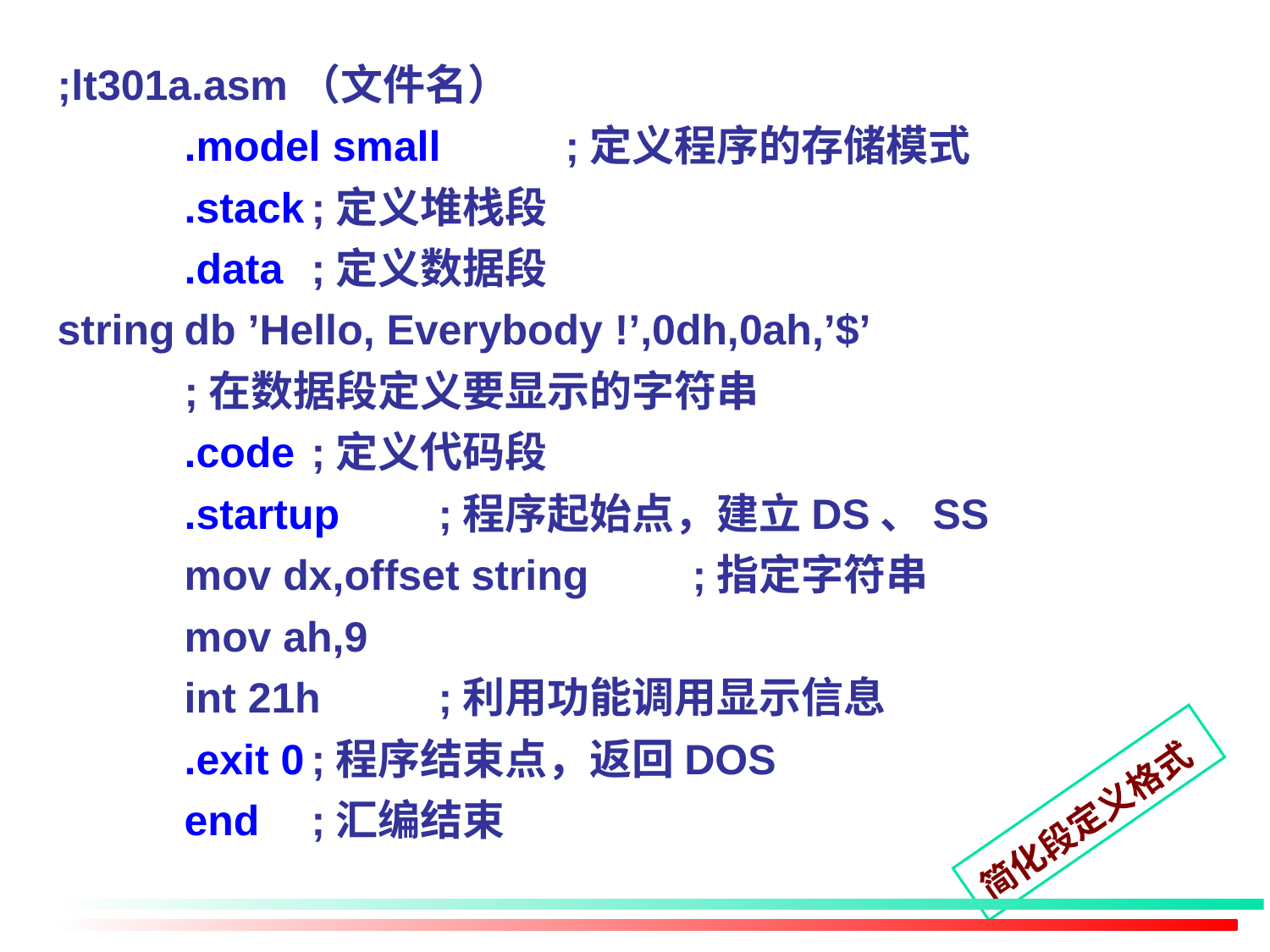

;lt301a.asm（文件名）
	.model small	;定义程序的存储模式
	.stack	;定义堆栈段
	.data	;定义数据段
string	db ’Hello, Everybody !’,0dh,0ah,’$’
	;在数据段定义要显示的字符串
	.code	;定义代码段
	.startup	;程序起始点，建立DS、SS
	mov dx,offset string	;指定字符串
	mov ah,9
	int 21h	;利用功能调用显示信息
	.exit 0	;程序结束点，返回DOS
	end	;汇编结束
# 简化段定义格式